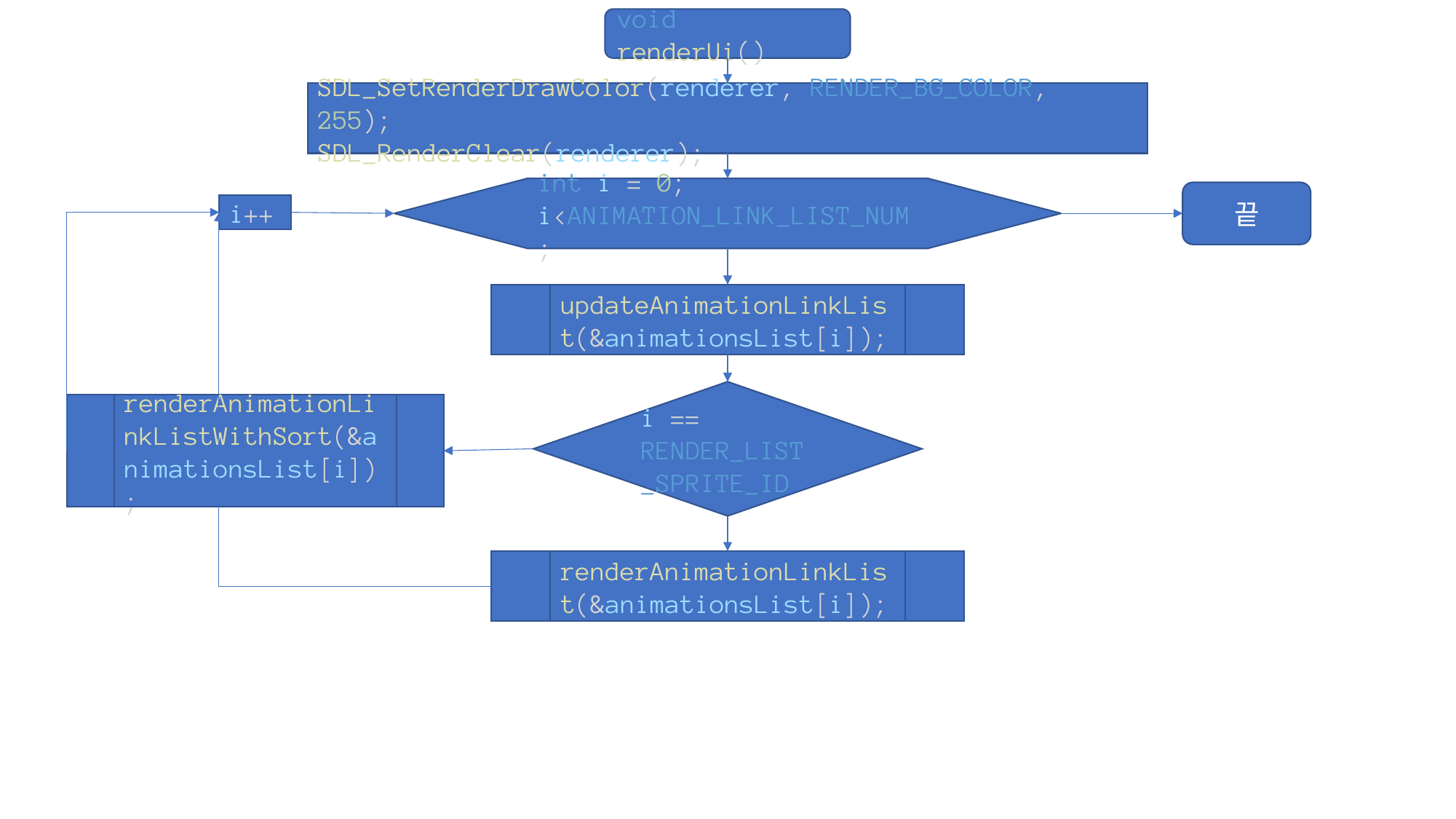

void renderUi()
SDL_SetRenderDrawColor(renderer, RENDER_BG_COLOR, 255);
SDL_RenderClear(renderer);
int i = 0;
i<ANIMATION_LINK_LIST_NUM;
끝
i++
updateAnimationLinkList(&animationsList[i]);
i == RENDER_LIST_SPRITE_ID
renderAnimationLinkListWithSort(&animationsList[i]);
renderAnimationLinkList(&animationsList[i]);